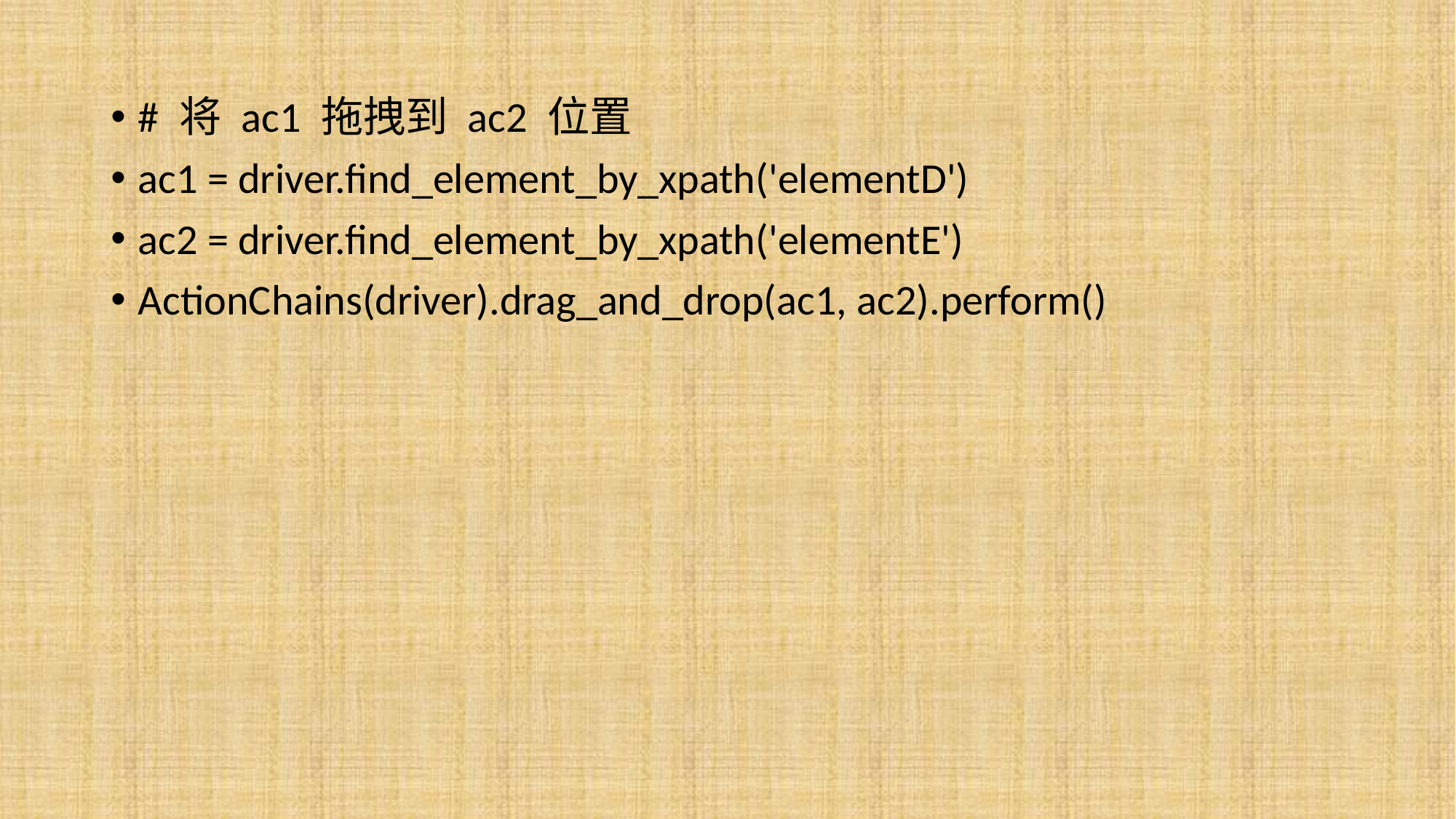

# 将 ac1 拖拽到 ac2 位置
ac1 = driver.find_element_by_xpath('elementD')
ac2 = driver.find_element_by_xpath('elementE')
ActionChains(driver).drag_and_drop(ac1, ac2).perform()